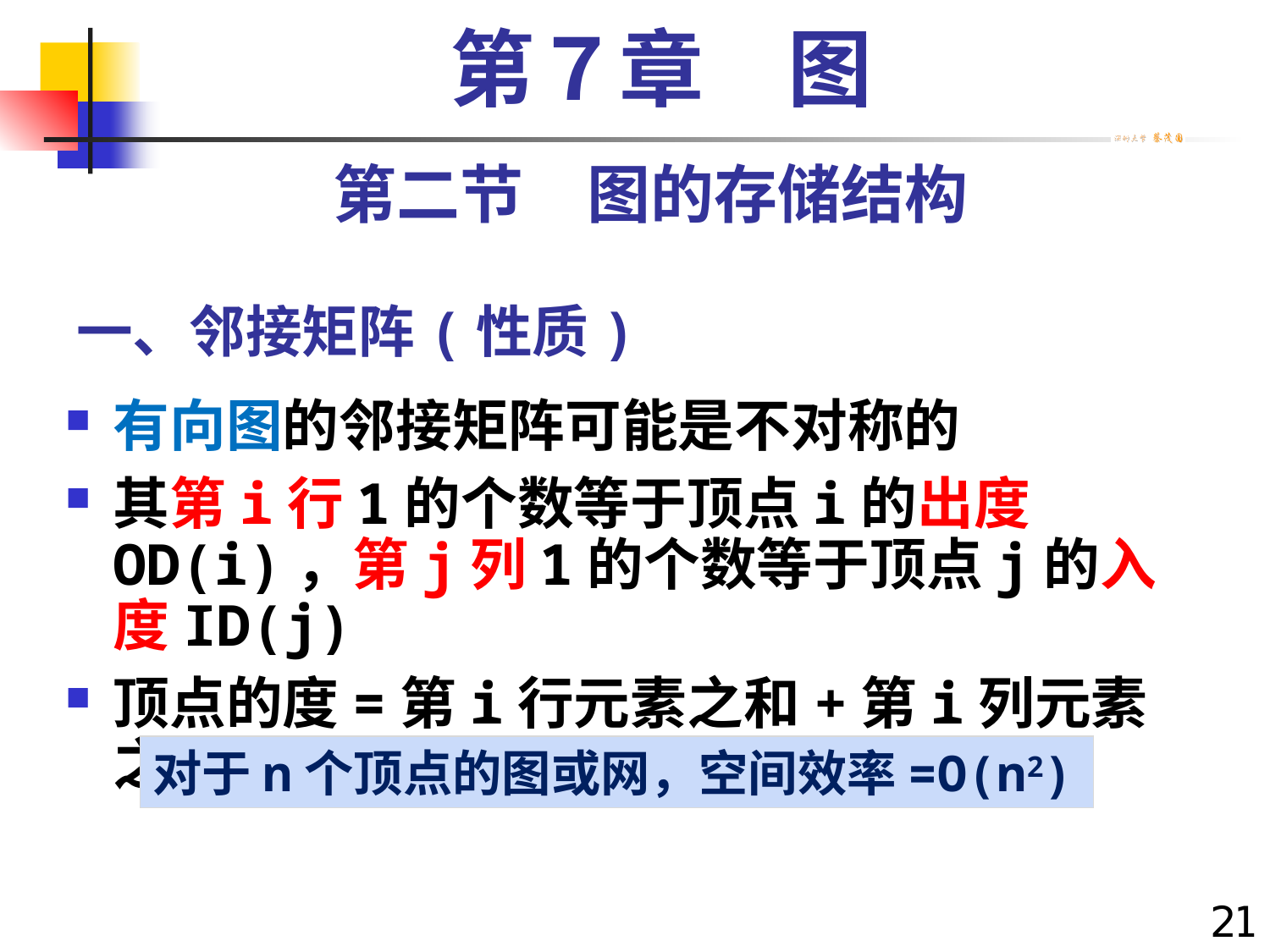

第７章　图
第二节　图的存储结构
# 一、邻接矩阵(性质)
有向图的邻接矩阵可能是不对称的
其第i行1的个数等于顶点i的出度OD(i)，第j列1的个数等于顶点j的入度ID(j)
顶点的度=第i行元素之和+第i列元素之和
对于n个顶点的图或网，空间效率=O(n2)
21